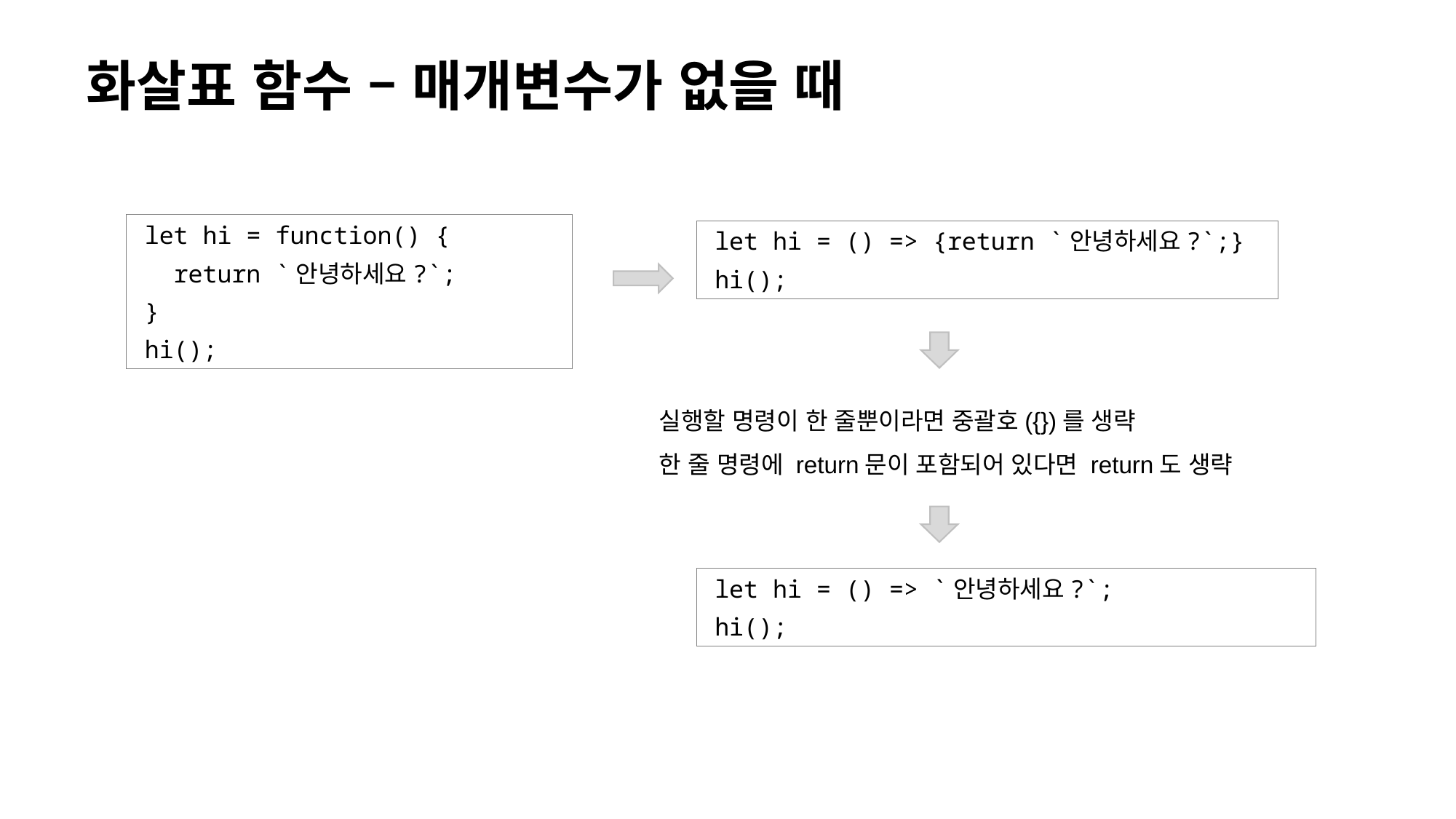

# 화살표 함수 – 매개변수가 없을 때
let hi = function() {
  return `안녕하세요?`;
}
hi();
let hi = () => {return `안녕하세요?`;}
hi();

실행할 명령이 한 줄뿐이라면 중괄호({})를 생략
한 줄 명령에 return문이 포함되어 있다면 return도 생략

let hi = () => `안녕하세요?`;
hi();